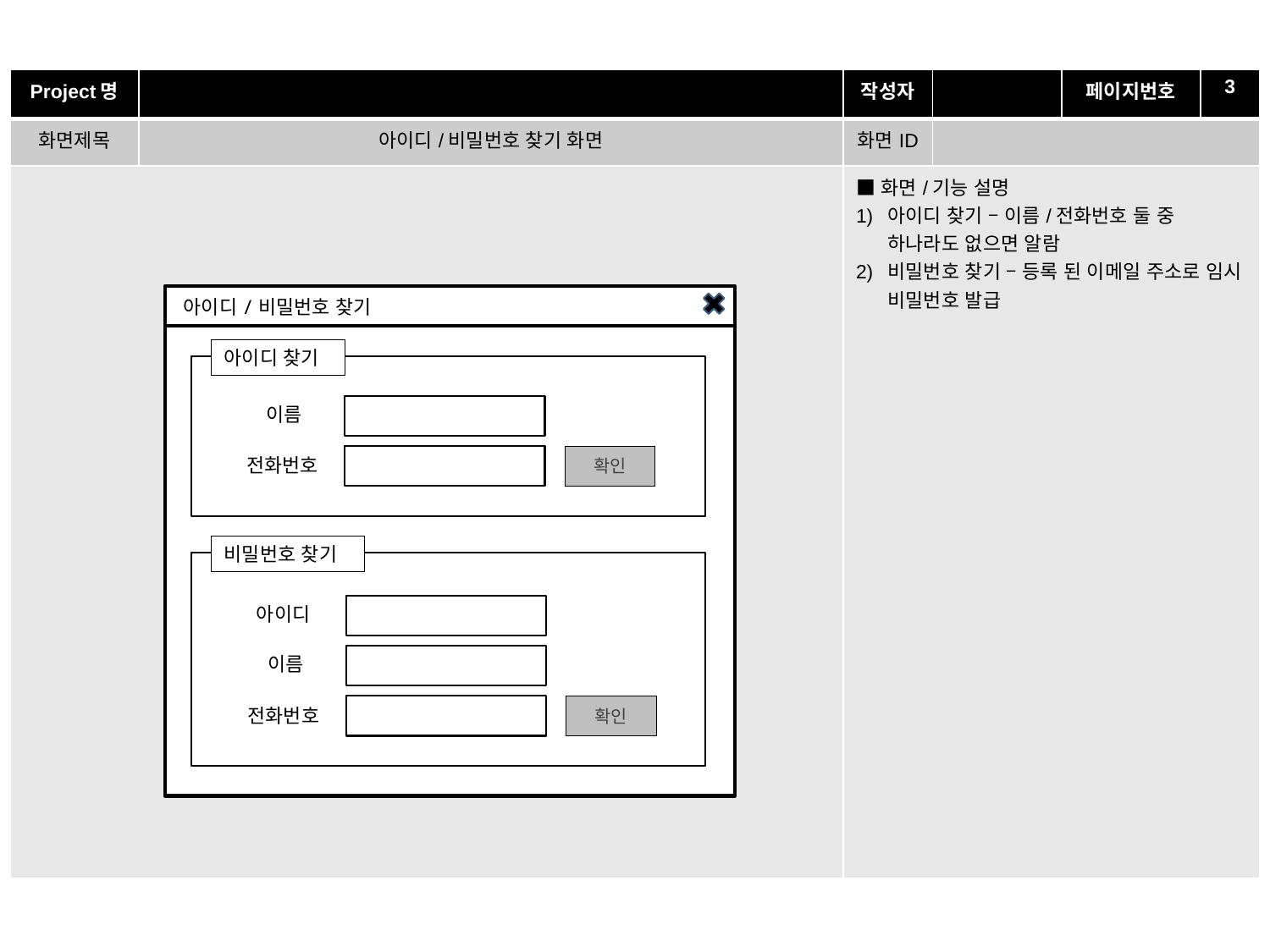

| Project명 |  | 작성자 |  | 페이지번호 | 3 |
| --- | --- | --- | --- | --- | --- |
| 화면제목 | 아이디/비밀번호 찾기 화면 | 화면ID |  |  |  |
|  |  | ■화면/기능 설명 아이디 찾기 – 이름/전화번호 둘 중 하나라도 없으면 알람 비밀번호 찾기 – 등록 된 이메일 주소로 임시 비밀번호 발급 |  |  |  |

아이디/비밀번호 찾기

아이디 찾기

 이름

확인
 전화번호
비밀번호 찾기

 아이디

 이름

확인
 전화번호